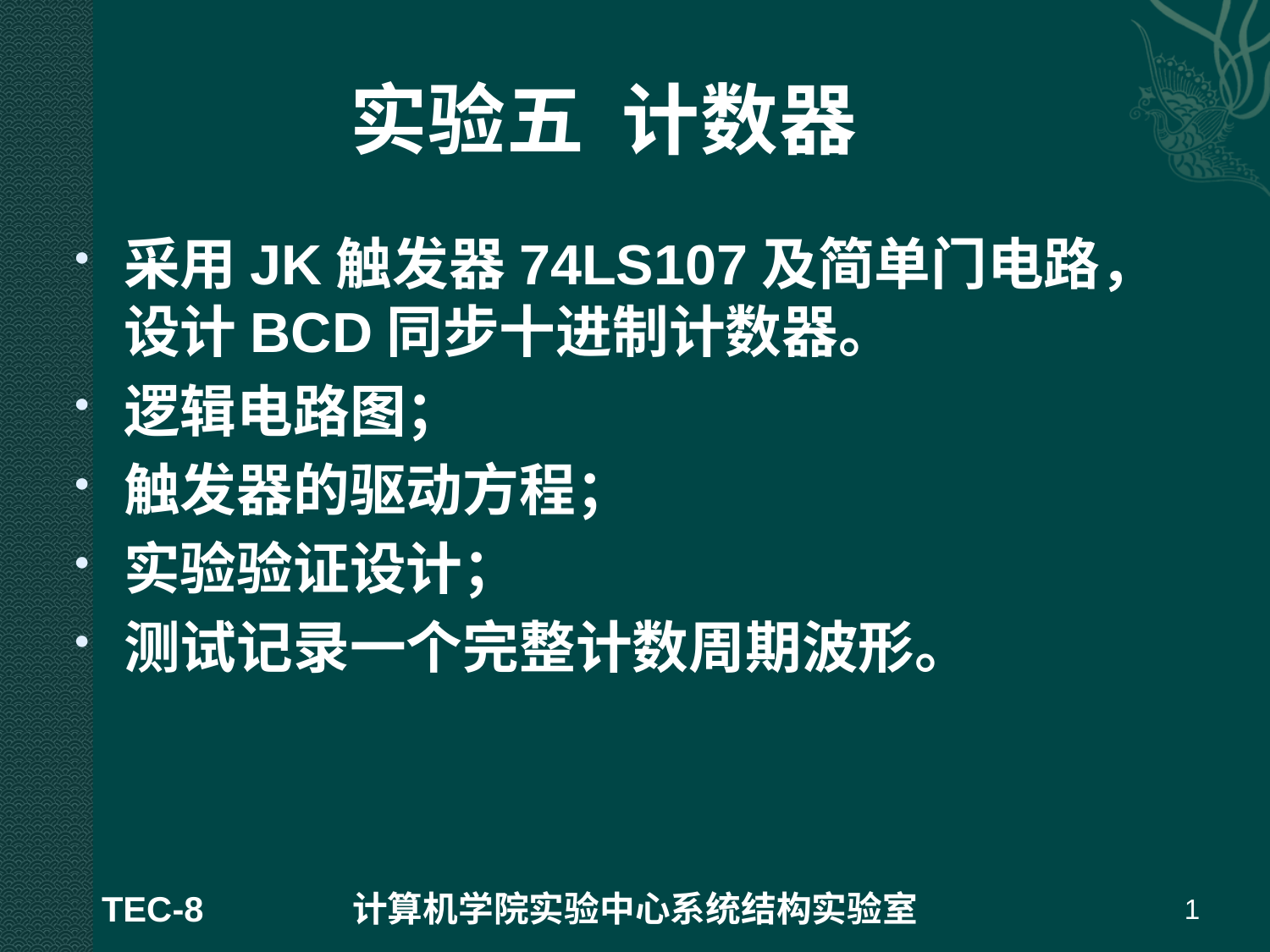

# 实验五  计数器
采用JK触发器74LS107及简单门电路，设计BCD同步十进制计数器。
逻辑电路图；
触发器的驱动方程；
实验验证设计；
测试记录一个完整计数周期波形。

TEC-8
计算机学院实验中心系统结构实验室
1